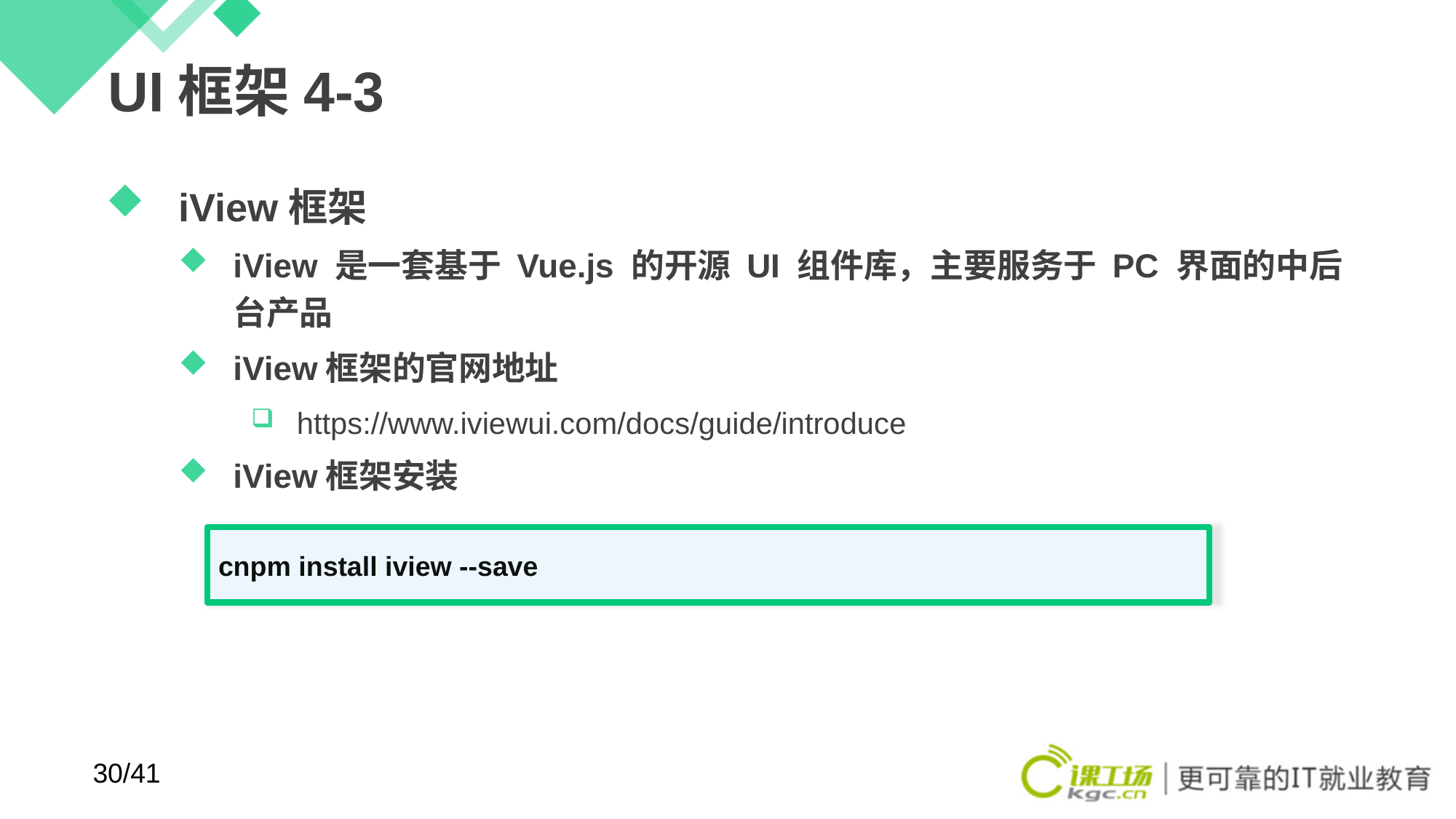

# UI框架4-3
iView框架
iView 是一套基于 Vue.js 的开源 UI 组件库，主要服务于 PC 界面的中后台产品
iView框架的官网地址
https://www.iviewui.com/docs/guide/introduce
iView框架安装

cnpm install iview --save